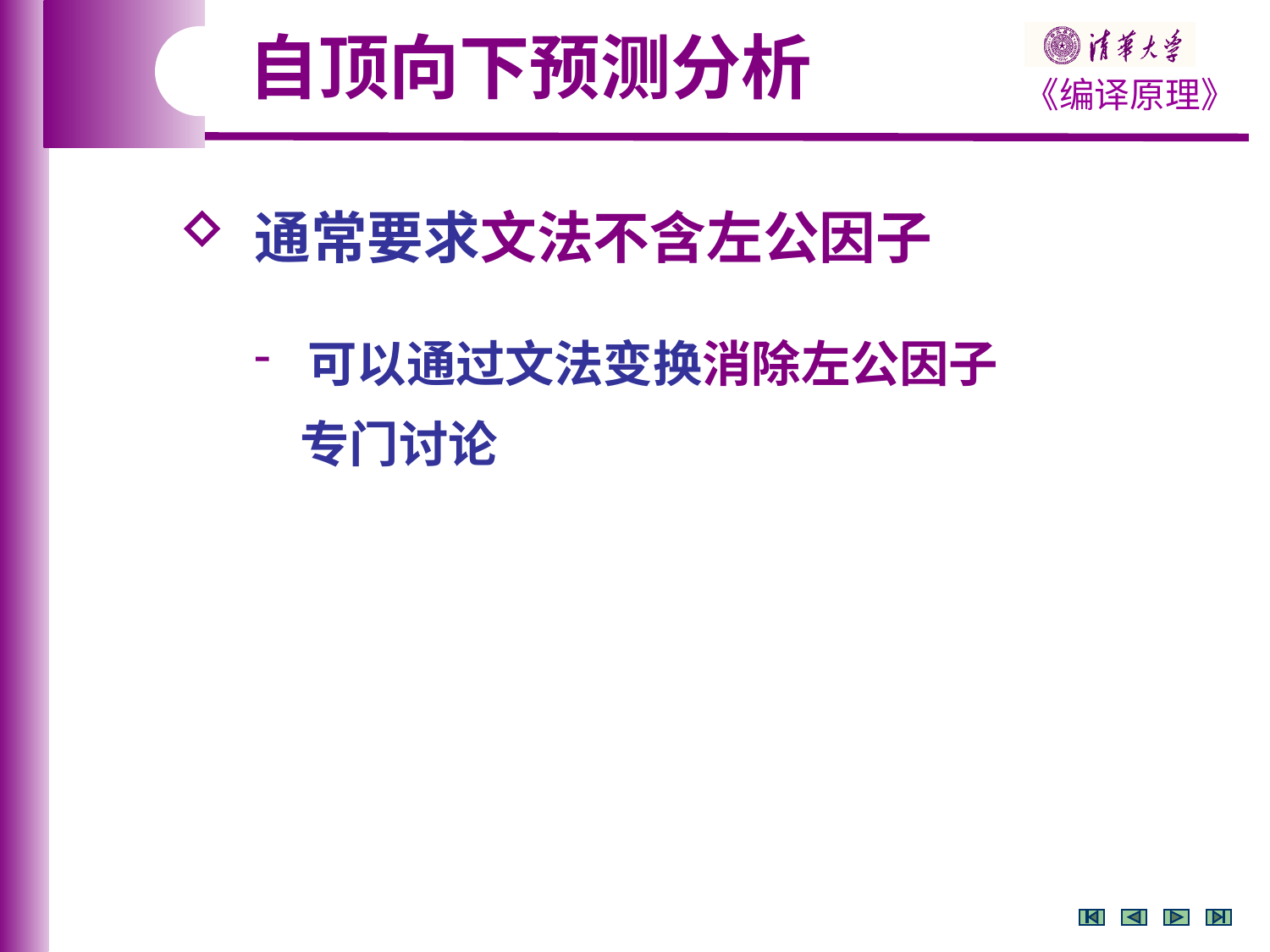

自顶向下预测分析
 通常要求文法不含左公因子
 可以通过文法变换消除左公因子

   专门讨论